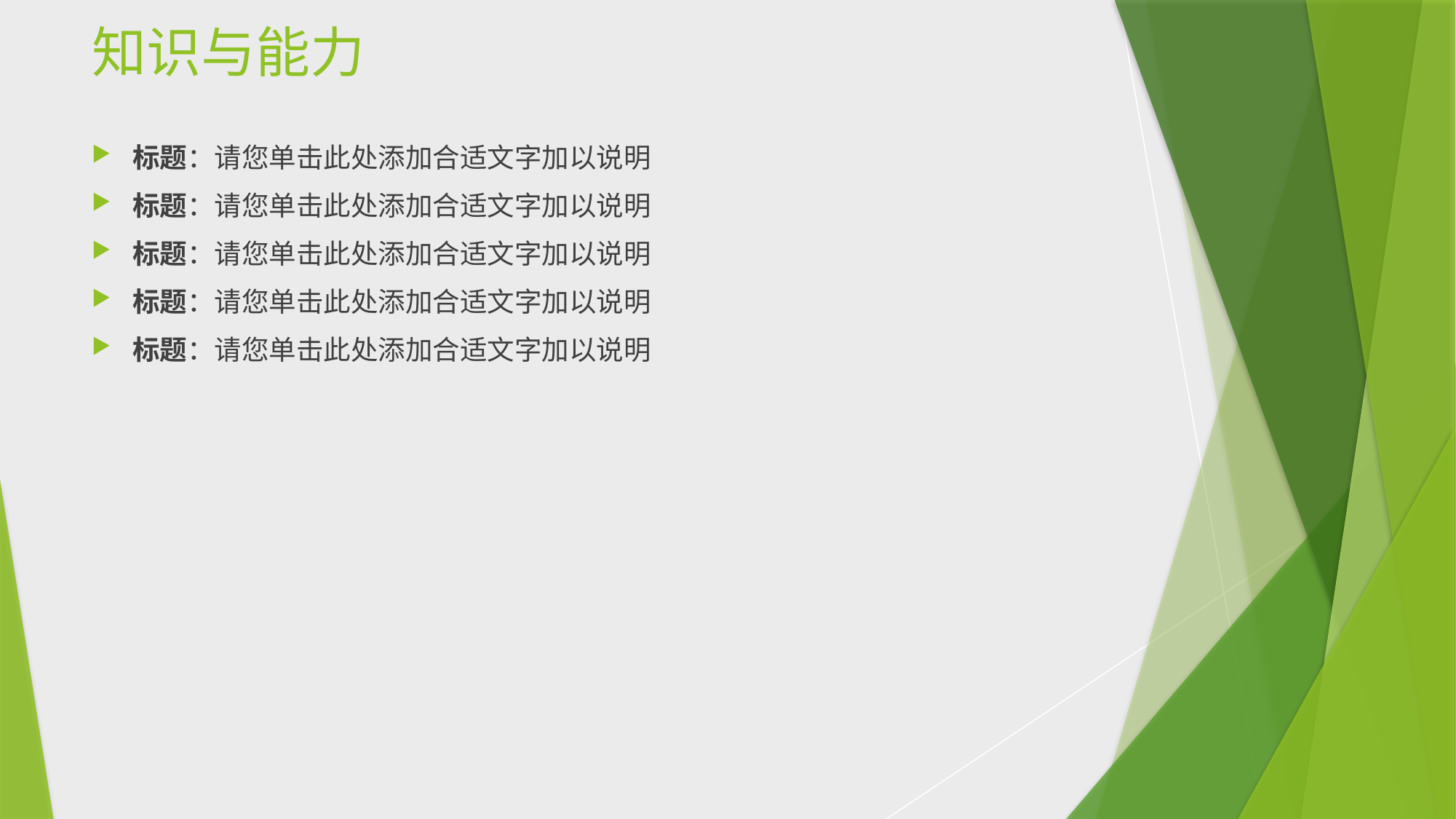

# 知识与能力
标题：请您单击此处添加合适文字加以说明
标题：请您单击此处添加合适文字加以说明
标题：请您单击此处添加合适文字加以说明
标题：请您单击此处添加合适文字加以说明
标题：请您单击此处添加合适文字加以说明